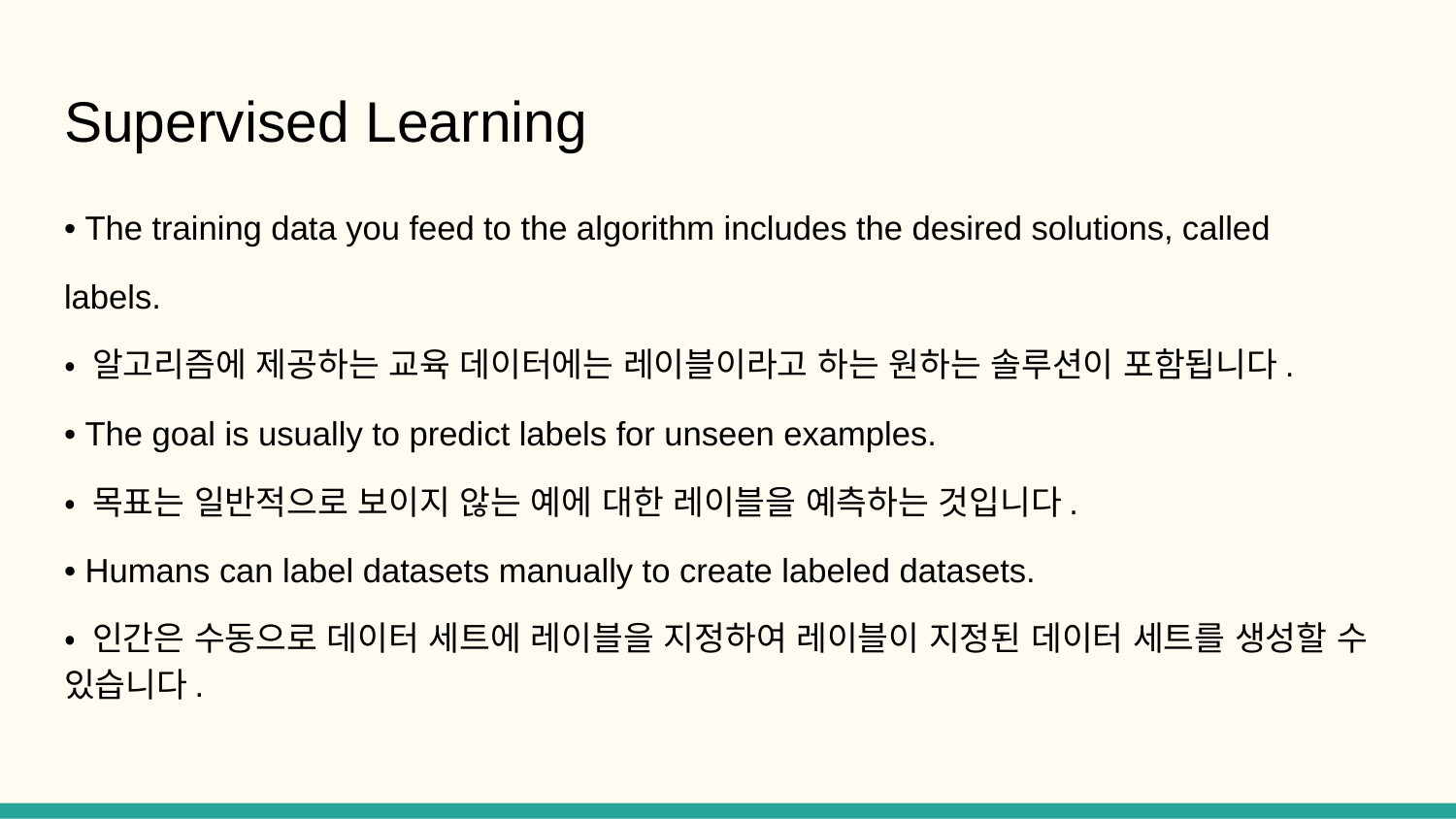

# Supervised Learning
• The training data you feed to the algorithm includes the desired solutions, called
labels.
• 알고리즘에 제공하는 교육 데이터에는 레이블이라고 하는 원하는 솔루션이 포함됩니다.
• The goal is usually to predict labels for unseen examples.
• 목표는 일반적으로 보이지 않는 예에 대한 레이블을 예측하는 것입니다.
• Humans can label datasets manually to create labeled datasets.
• 인간은 수동으로 데이터 세트에 레이블을 지정하여 레이블이 지정된 데이터 세트를 생성할 수 있습니다.